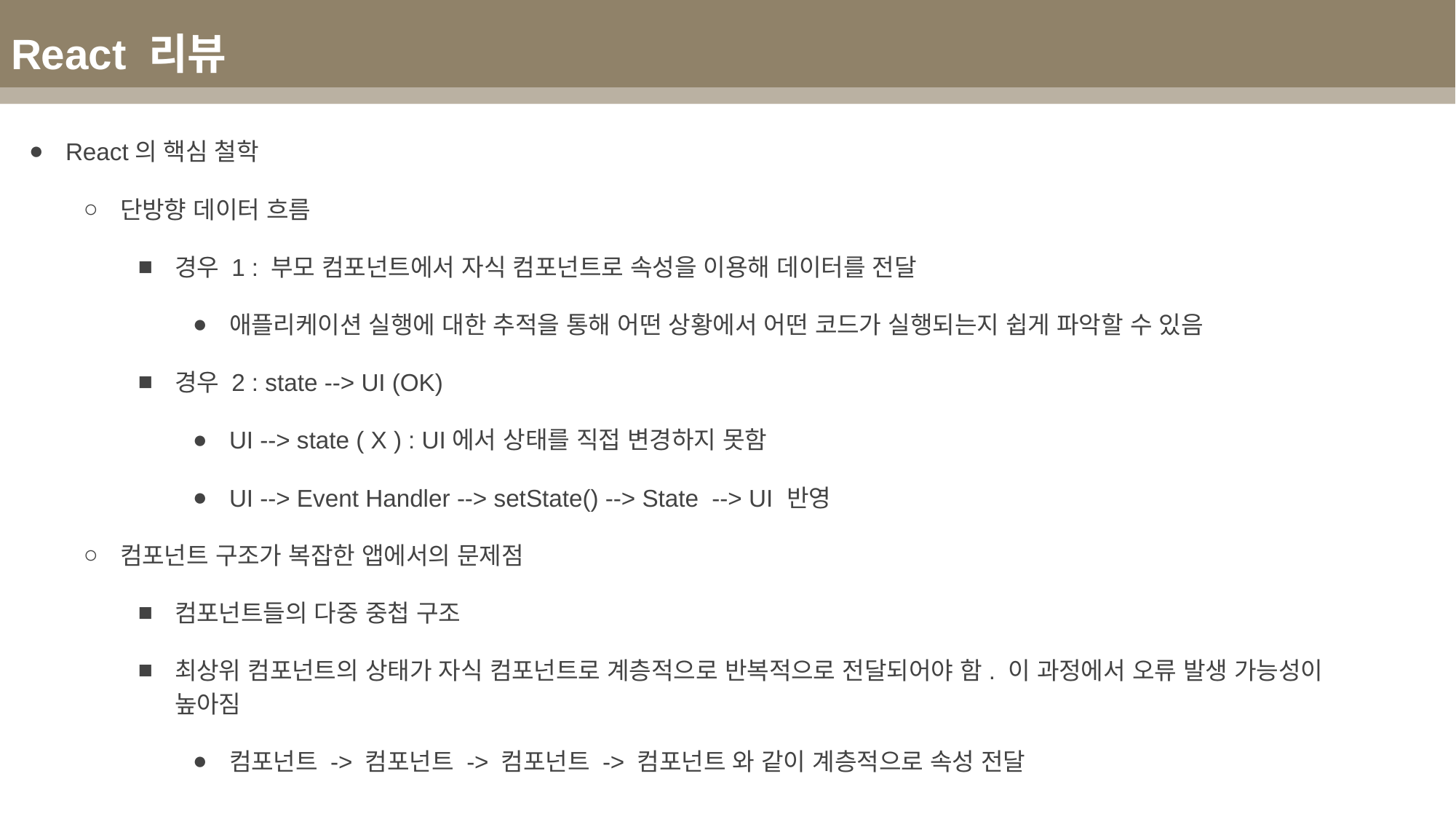

React 리뷰
React의 핵심 철학
단방향 데이터 흐름
경우 1 : 부모 컴포넌트에서 자식 컴포넌트로 속성을 이용해 데이터를 전달
애플리케이션 실행에 대한 추적을 통해 어떤 상황에서 어떤 코드가 실행되는지 쉽게 파악할 수 있음
경우 2 : state --> UI (OK)
UI --> state ( X ) : UI에서 상태를 직접 변경하지 못함
UI --> Event Handler --> setState() --> State  --> UI 반영
컴포넌트 구조가 복잡한 앱에서의 문제점
컴포넌트들의 다중 중첩 구조
최상위 컴포넌트의 상태가 자식 컴포넌트로 계층적으로 반복적으로 전달되어야 함. 이 과정에서 오류 발생 가능성이 높아짐
컴포넌트 -> 컴포넌트 -> 컴포넌트 -> 컴포넌트 와 같이 계층적으로 속성 전달